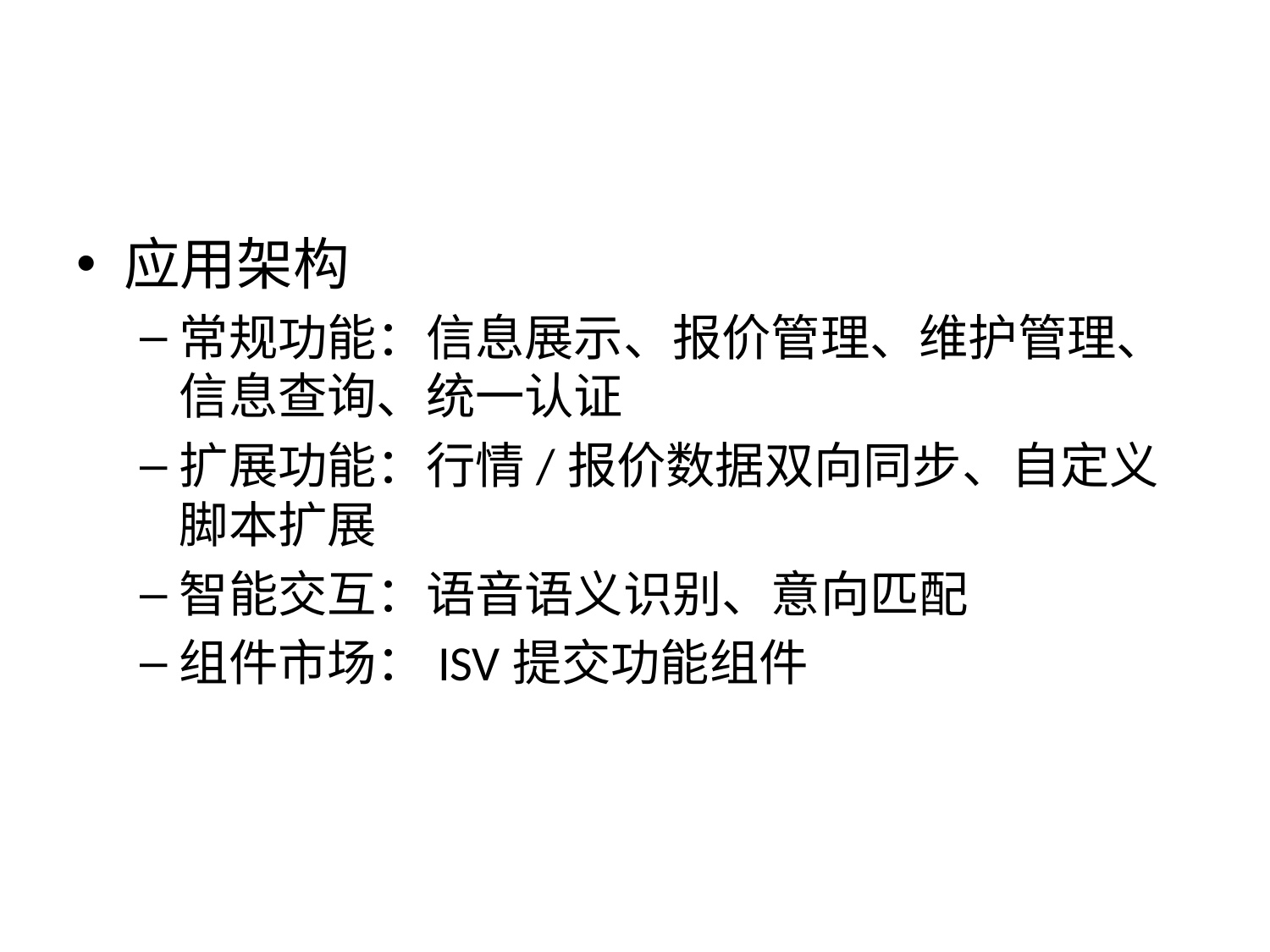

#
应用架构
常规功能：信息展示、报价管理、维护管理、信息查询、统一认证
扩展功能：行情/报价数据双向同步、自定义脚本扩展
智能交互：语音语义识别、意向匹配
组件市场：ISV提交功能组件